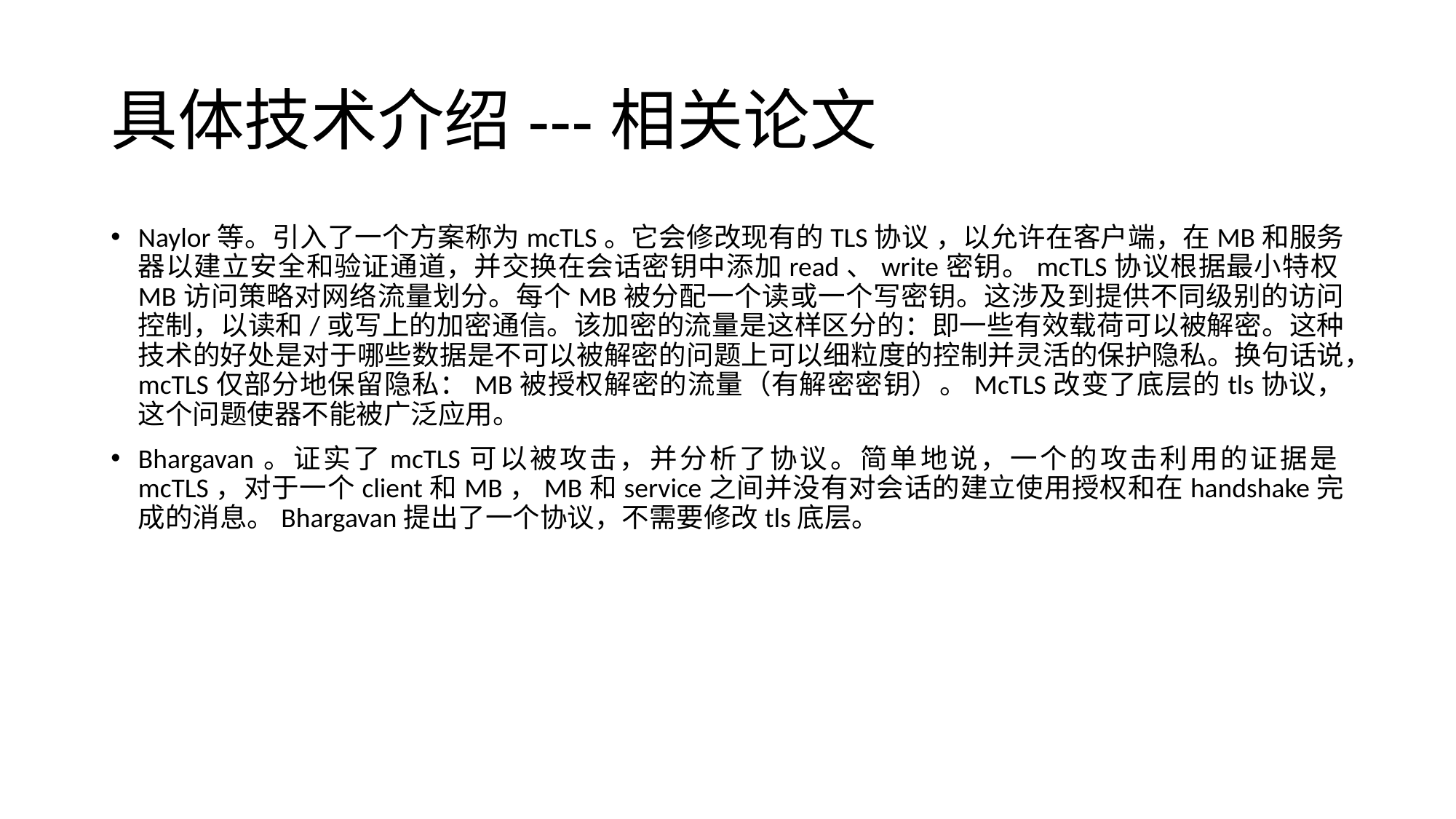

# 具体技术介绍---相关论文
Naylor等。引入了一个方案称为mcTLS。它会修改现有的TLS协议 ，以允许在客户端，在MB和服务器以建立安全和验证通道，并交换在会话密钥中添加read、write密钥。mcTLS协议根据最小特权MB访问策略对网络流量划分。每个MB被分配一个读或一个写密钥。这涉及到提供不同级别的访问控制，以读和/或写上的加密通信。该加密的流量是这样区分的：即一些有效载荷可以被解密。这种技术的好处是对于哪些数据是不可以被解密的问题上可以细粒度的控制并灵活的保护隐私。换句话说，mcTLS仅部分地保留隐私：MB被授权解密的流量（有解密密钥）。McTLS改变了底层的tls协议，这个问题使器不能被广泛应用。
Bhargavan。证实了mcTLS可以被攻击，并分析了协议。简单地说，一个的攻击利用的证据是mcTLS，对于一个client和MB，MB和service之间并没有对会话的建立使用授权和在handshake完成的消息。Bhargavan提出了一个协议，不需要修改tls底层。